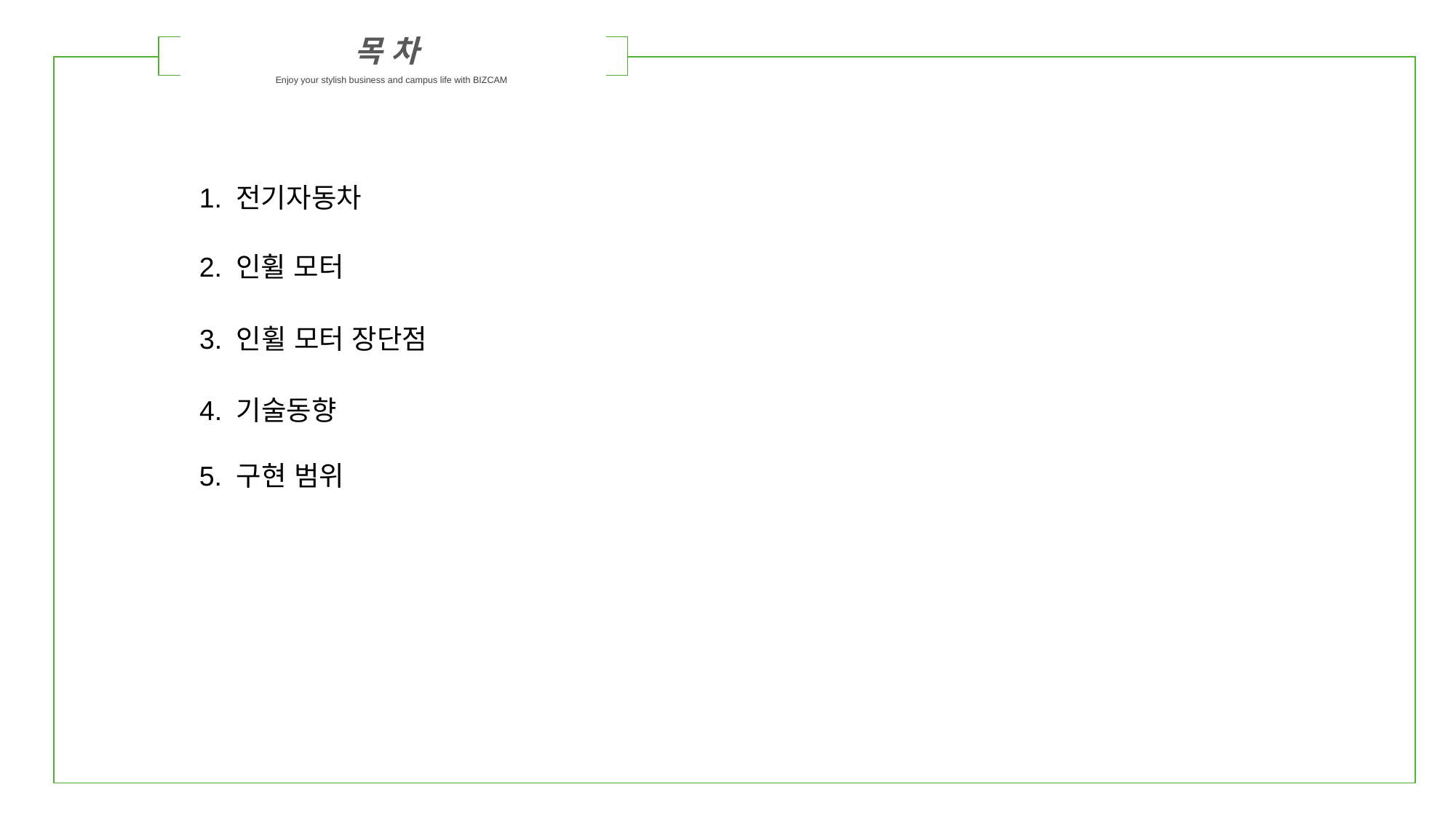

목 차
Enjoy your stylish business and campus life with BIZCAM
|  |  |  |
| --- | --- | --- |

1. 전기자동차
2. 인휠 모터
3. 인휠 모터 장단점
4. 기술동향
5. 구현 범위